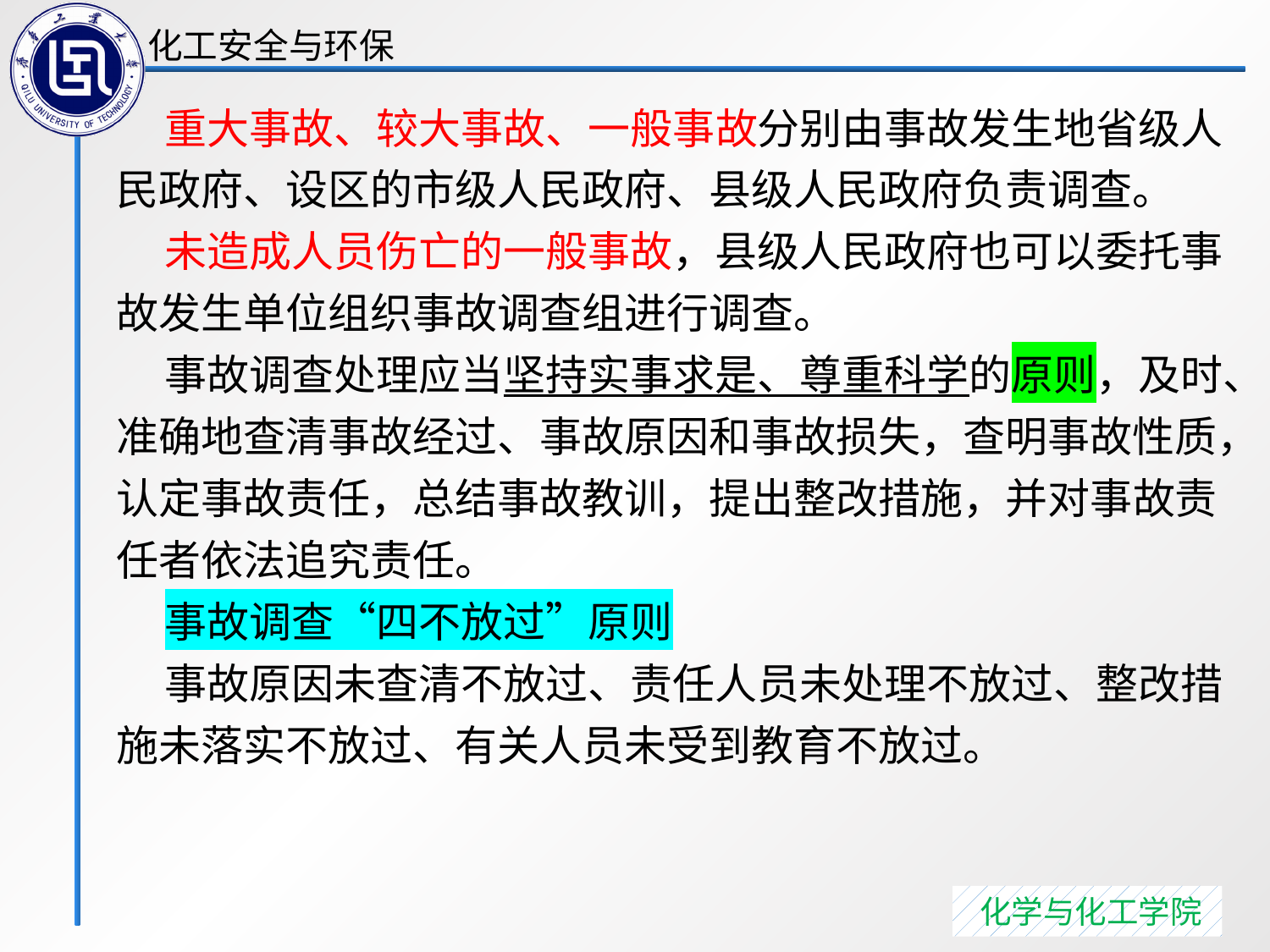

重大事故、较大事故、一般事故分别由事故发生地省级人民政府、设区的市级人民政府、县级人民政府负责调查。
    未造成人员伤亡的一般事故，县级人民政府也可以委托事故发生单位组织事故调查组进行调查。
    事故调查处理应当坚持实事求是、尊重科学的原则，及时、准确地查清事故经过、事故原因和事故损失，查明事故性质，认定事故责任，总结事故教训，提出整改措施，并对事故责任者依法追究责任。
    事故调查“四不放过”原则
    事故原因未查清不放过、责任人员未处理不放过、整改措施未落实不放过、有关人员未受到教育不放过。